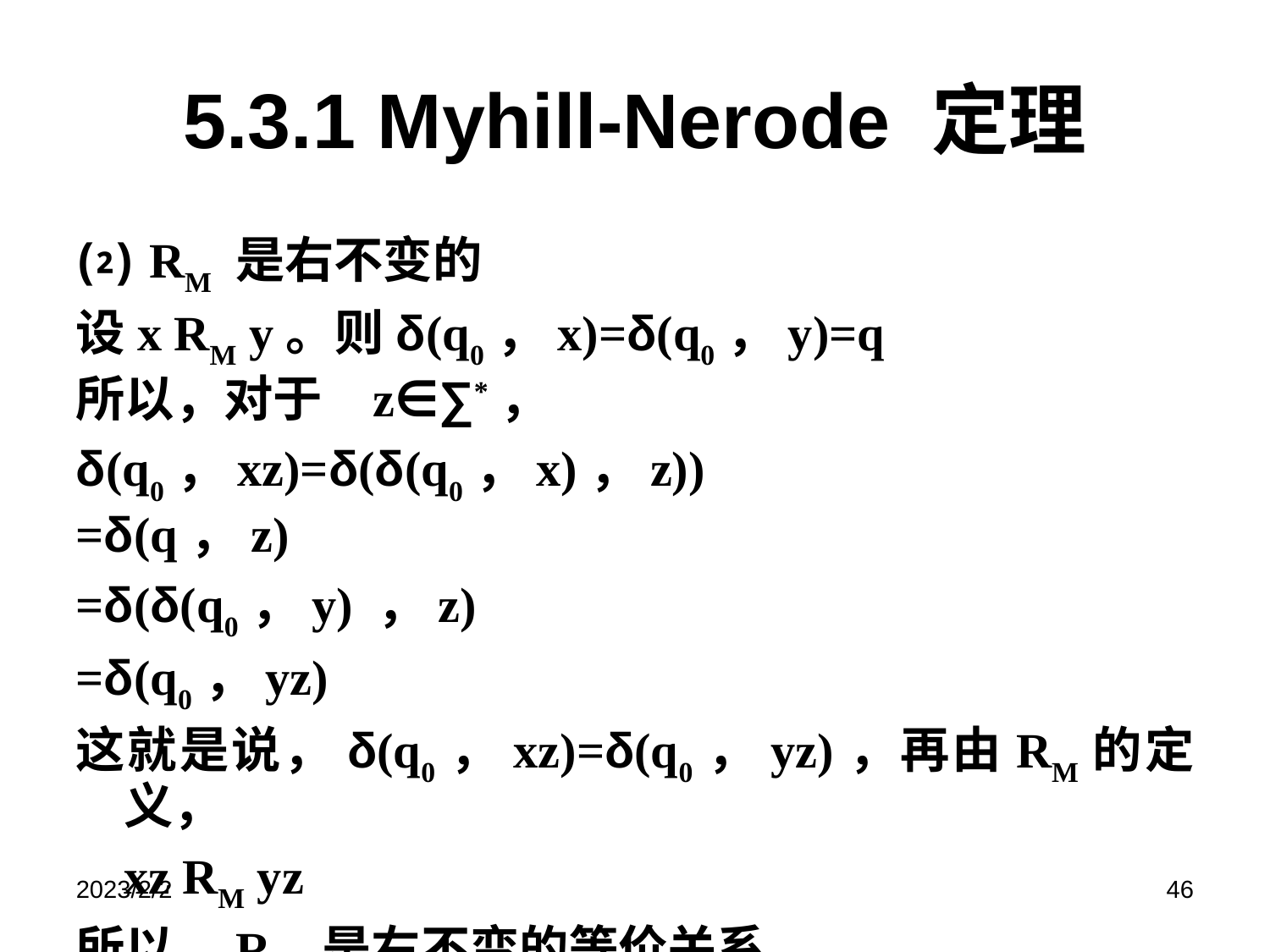

# 5.3.1 Myhill-Nerode 定理
⑵ RM 是右不变的
设x RM y。则δ(q0，x)=δ(q0，y)=q
所以，对于∀z∈∑*，
δ(q0，xz)=δ(δ(q0，x)，z))
=δ(q，z)
=δ(δ(q0，y) ，z)
=δ(q0，yz)
这就是说，δ(q0，xz)=δ(q0，yz)，再由RM的定义，
	xz RM yz
所以，RM 是右不变的等价关系。
2023/2/2
46